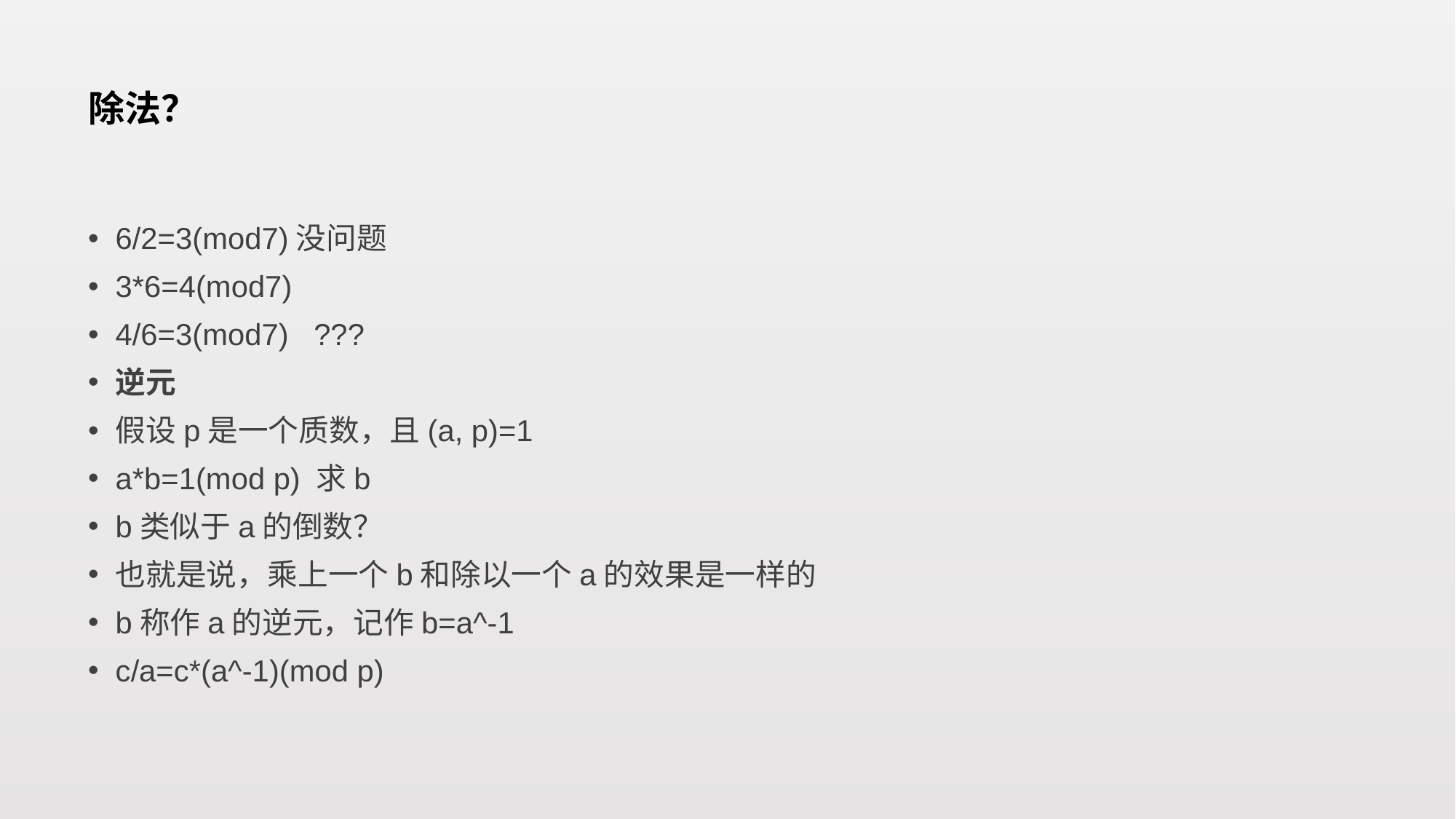

# 除法？
6/2=3(mod7)没问题
3*6=4(mod7)
4/6=3(mod7)   ???
逆元
假设p是一个质数，且(a, p)=1
a*b=1(mod p) 求b
b类似于a的倒数？
也就是说，乘上一个b和除以一个a的效果是一样的
b称作a的逆元，记作b=a^-1
c/a=c*(a^-1)(mod p)